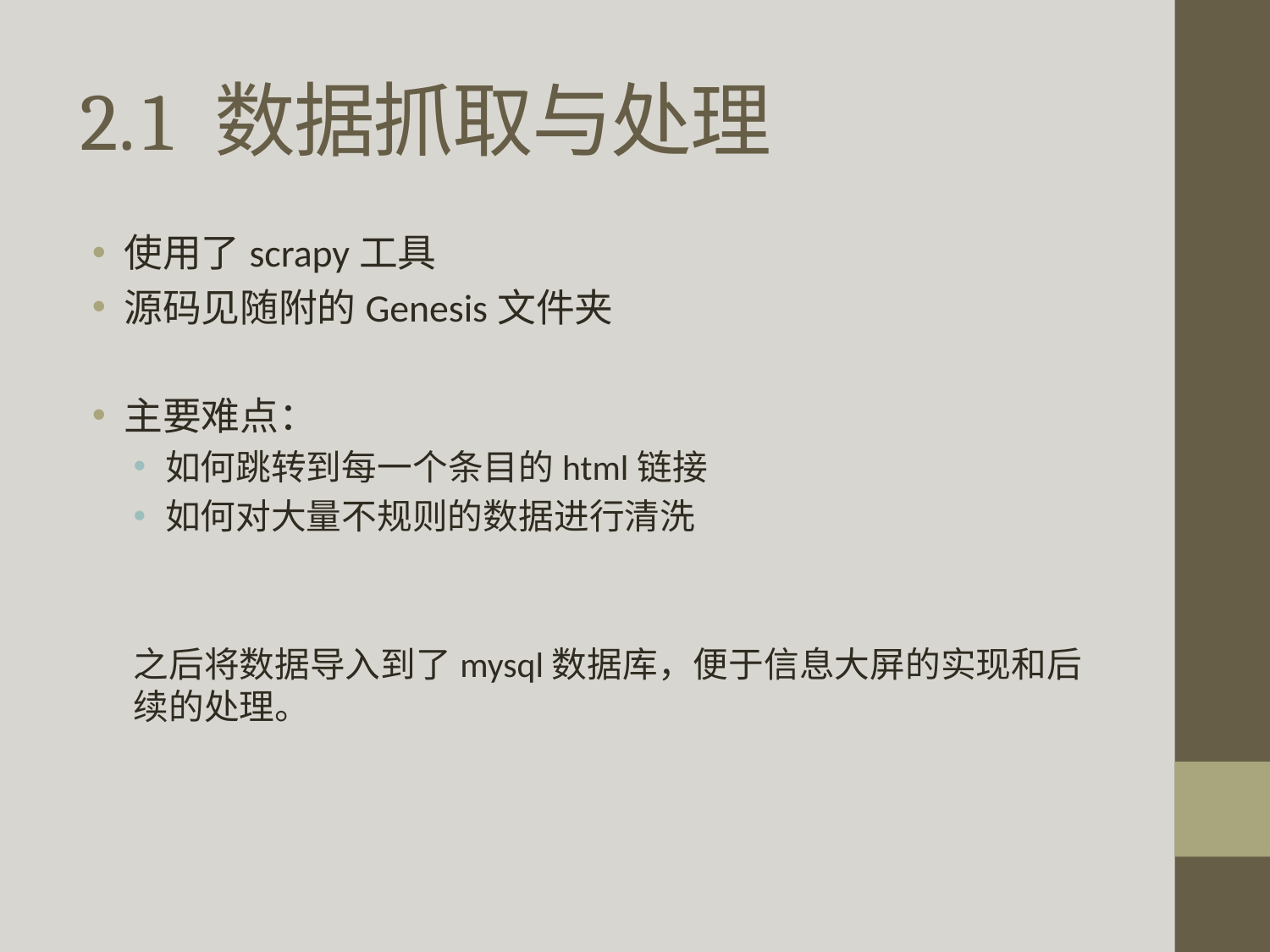

# 2.1 数据抓取与处理
使用了scrapy工具
源码见随附的Genesis文件夹

主要难点：
如何跳转到每一个条目的html链接
如何对大量不规则的数据进行清洗

之后将数据导入到了mysql数据库，便于信息大屏的实现和后续的处理。